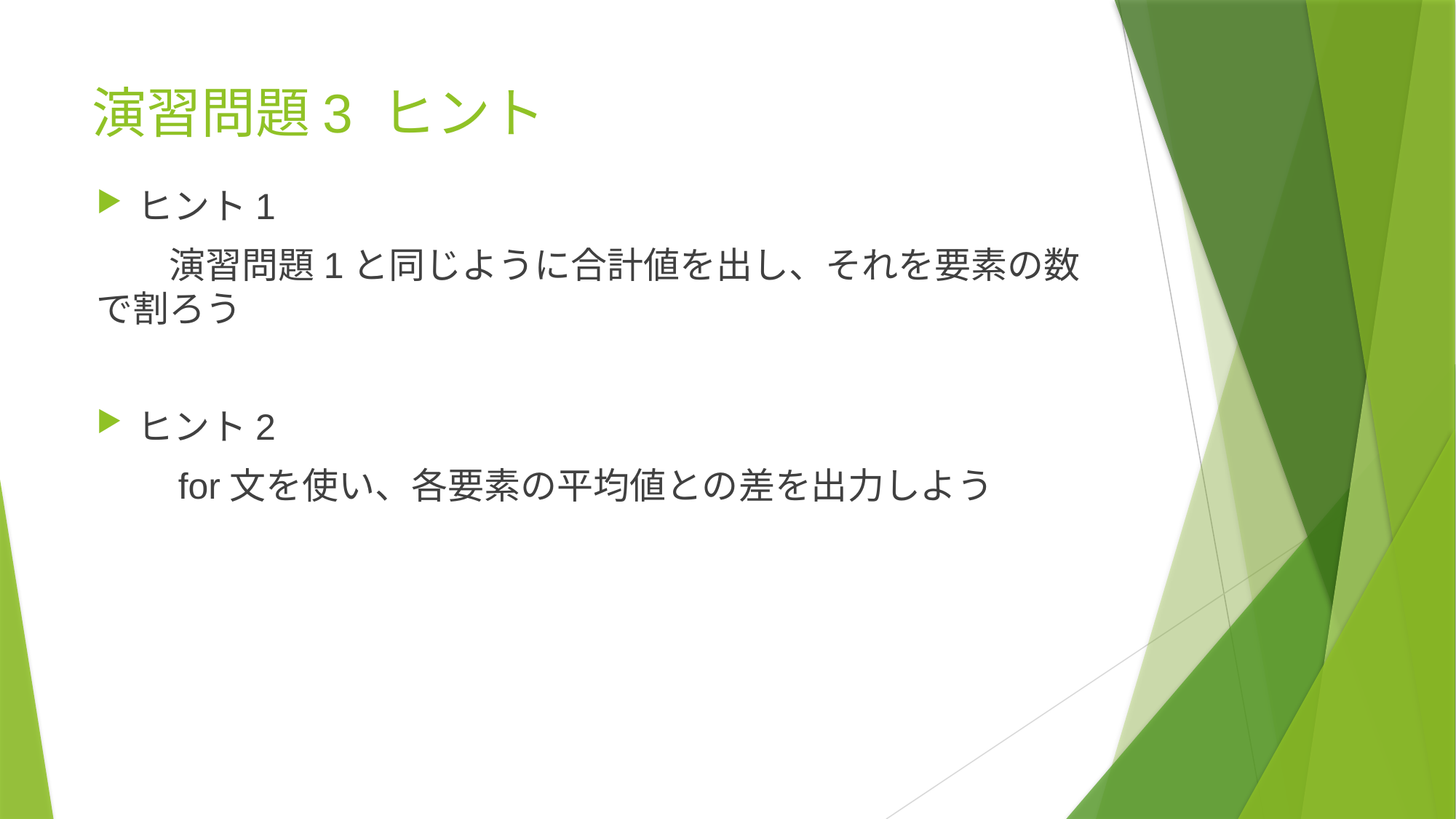

# 演習問題3 ヒント
ヒント1
　　演習問題1と同じように合計値を出し、それを要素の数で割ろう

ヒント2
　　for文を使い、各要素の平均値との差を出力しよう